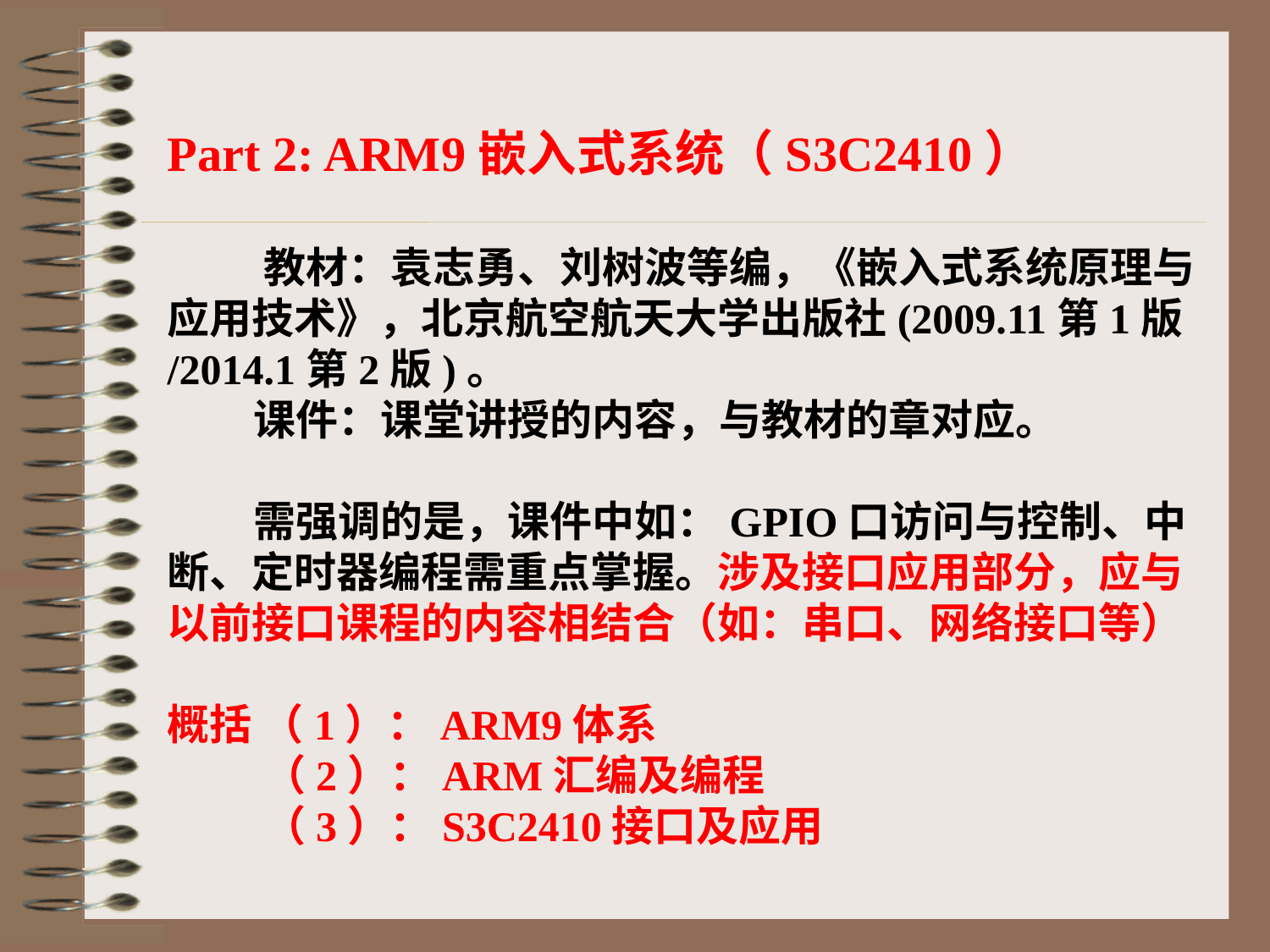

Part 2: ARM9嵌入式系统（S3C2410）

         教材：袁志勇、刘树波等编，《嵌入式系统原理与应用技术》，北京航空航天大学出版社(2009.11第1版/2014.1第2版)。
        课件：课堂讲授的内容，与教材的章对应。

        需强调的是，课件中如：GPIO口访问与控制、中断、定时器编程需重点掌握。涉及接口应用部分，应与以前接口课程的内容相结合（如：串口、网络接口等）

概括 （1）：ARM9体系
         （2）：ARM汇编及编程
         （3）：S3C2410接口及应用